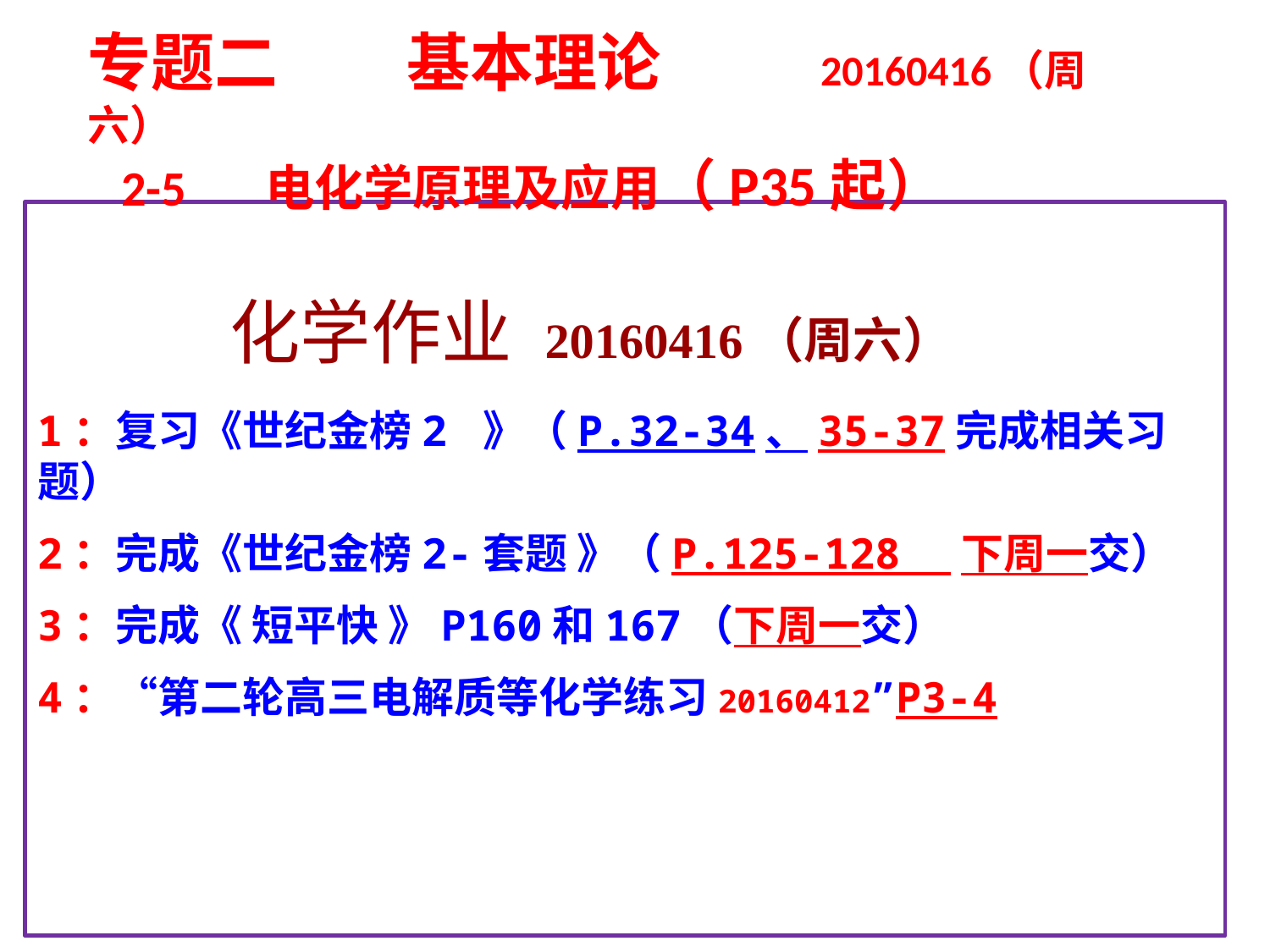

专题二         基本理论          20160416（周六）
   2-5      电化学原理及应用（P35起）

        化学作业 20160416（周六）
1：复习《世纪金榜2 》（P.32-34、35-37完成相关习题）
2：完成《世纪金榜2-套题 》（P.125-128  下周一交）
3：完成《 短平快 》P160和167（下周一交）
4：“第二轮高三电解质等化学练习20160412”P3-4